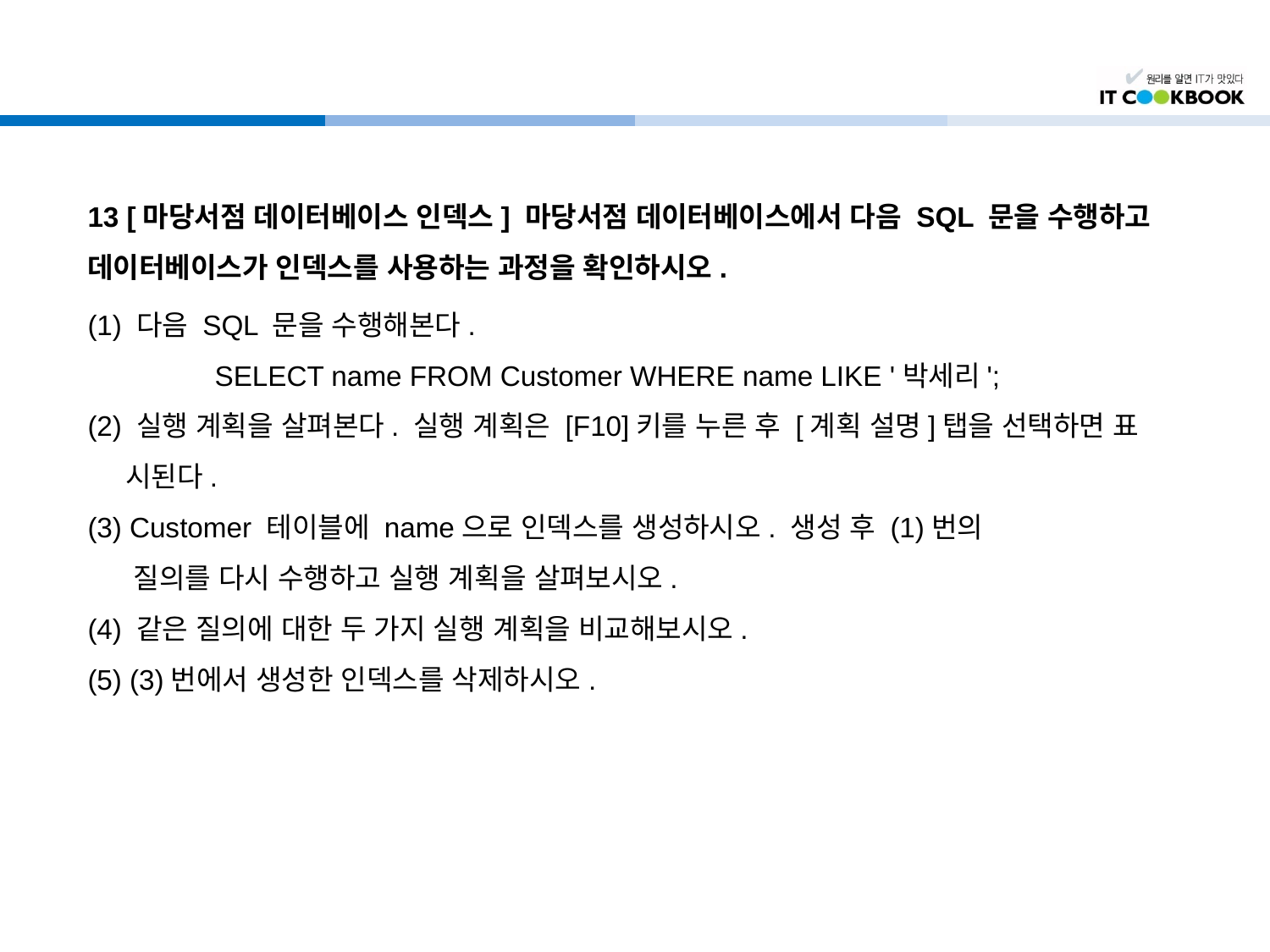

#
13 [마당서점 데이터베이스 인덱스] 마당서점 데이터베이스에서 다음 SQL 문을 수행하고  데이터베이스가 인덱스를 사용하는 과정을 확인하시오.

(1) 다음 SQL 문을 수행해본다.
	SELECT name FROM Customer WHERE name LIKE '박세리';
(2) 실행 계획을 살펴본다. 실행 계획은 [F10]키를 누른 후 [계획 설명]탭을 선택하면 표
    시된다.
(3) Customer 테이블에 name으로 인덱스를 생성하시오. 생성 후 (1)번의
     질의를 다시 수행하고 실행 계획을 살펴보시오.
(4) 같은 질의에 대한 두 가지 실행 계획을 비교해보시오.
(5) (3)번에서 생성한 인덱스를 삭제하시오.